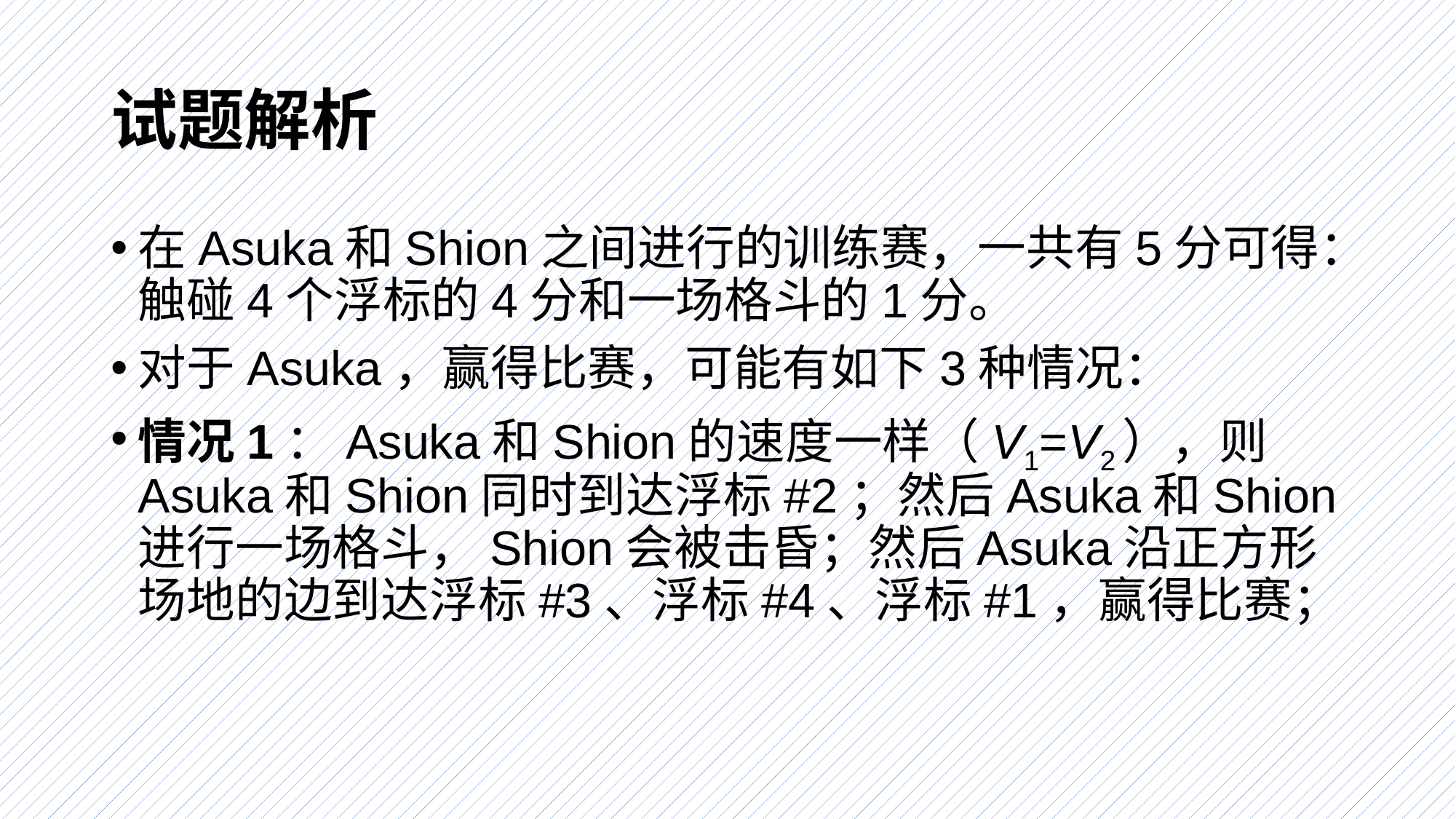

# 试题解析
在Asuka和Shion之间进行的训练赛，一共有5分可得：触碰4个浮标的4分和一场格斗的1分。
对于Asuka，赢得比赛，可能有如下3种情况：
情况1：Asuka和Shion的速度一样（V1=V2），则Asuka和Shion同时到达浮标#2；然后Asuka和Shion进行一场格斗，Shion会被击昏；然后Asuka沿正方形场地的边到达浮标#3、浮标#4、浮标#1，赢得比赛；